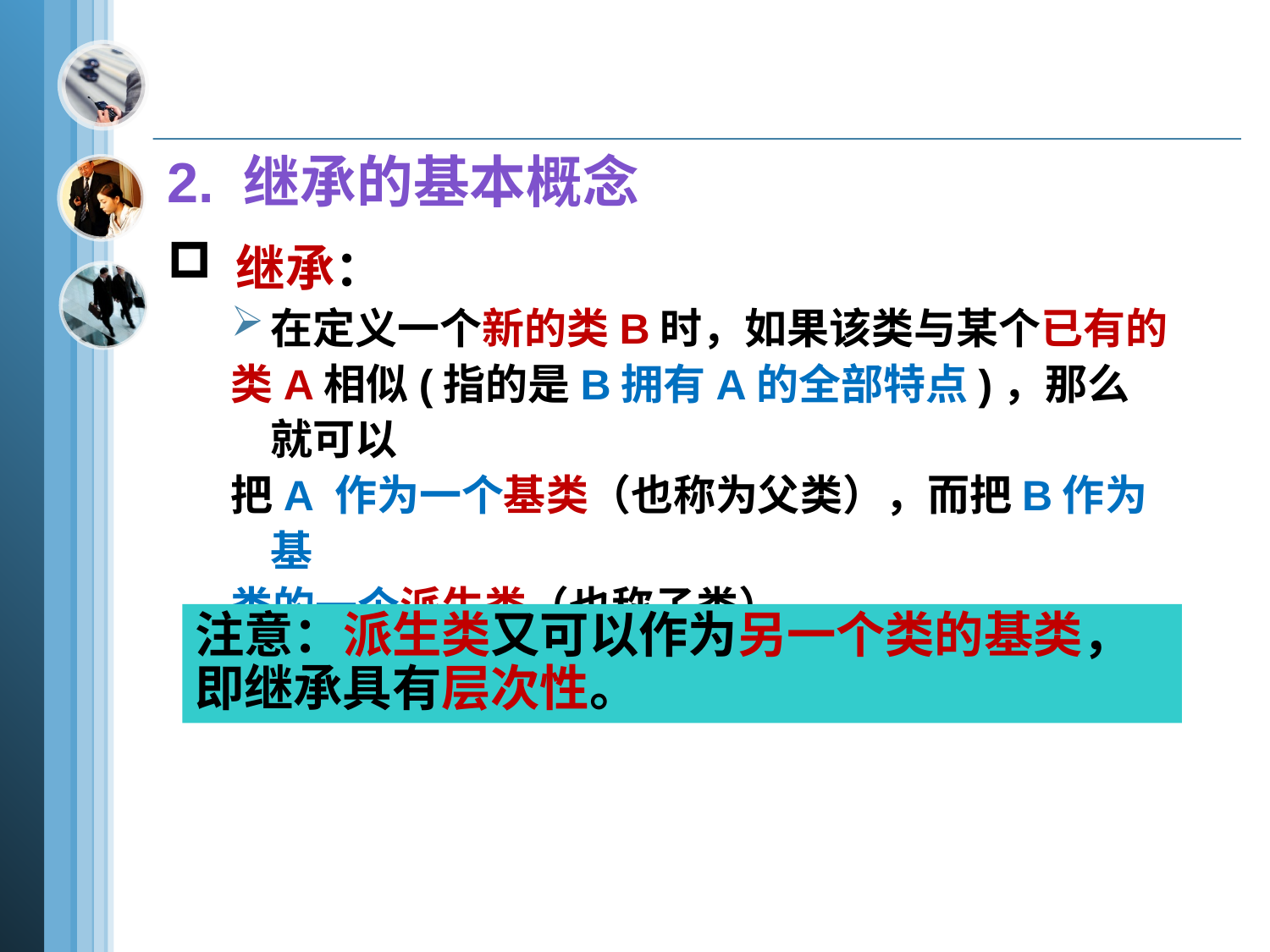

2. 继承的基本概念

 继承：
在定义一个新的类B时，如果该类与某个已有的
类A相似(指的是B拥有A的全部特点)，那么就可以
把A 作为一个基类（也称为父类），而把B作为基
类的一个派生类（也称子类）。
注意：派生类又可以作为另一个类的基类，
即继承具有层次性。